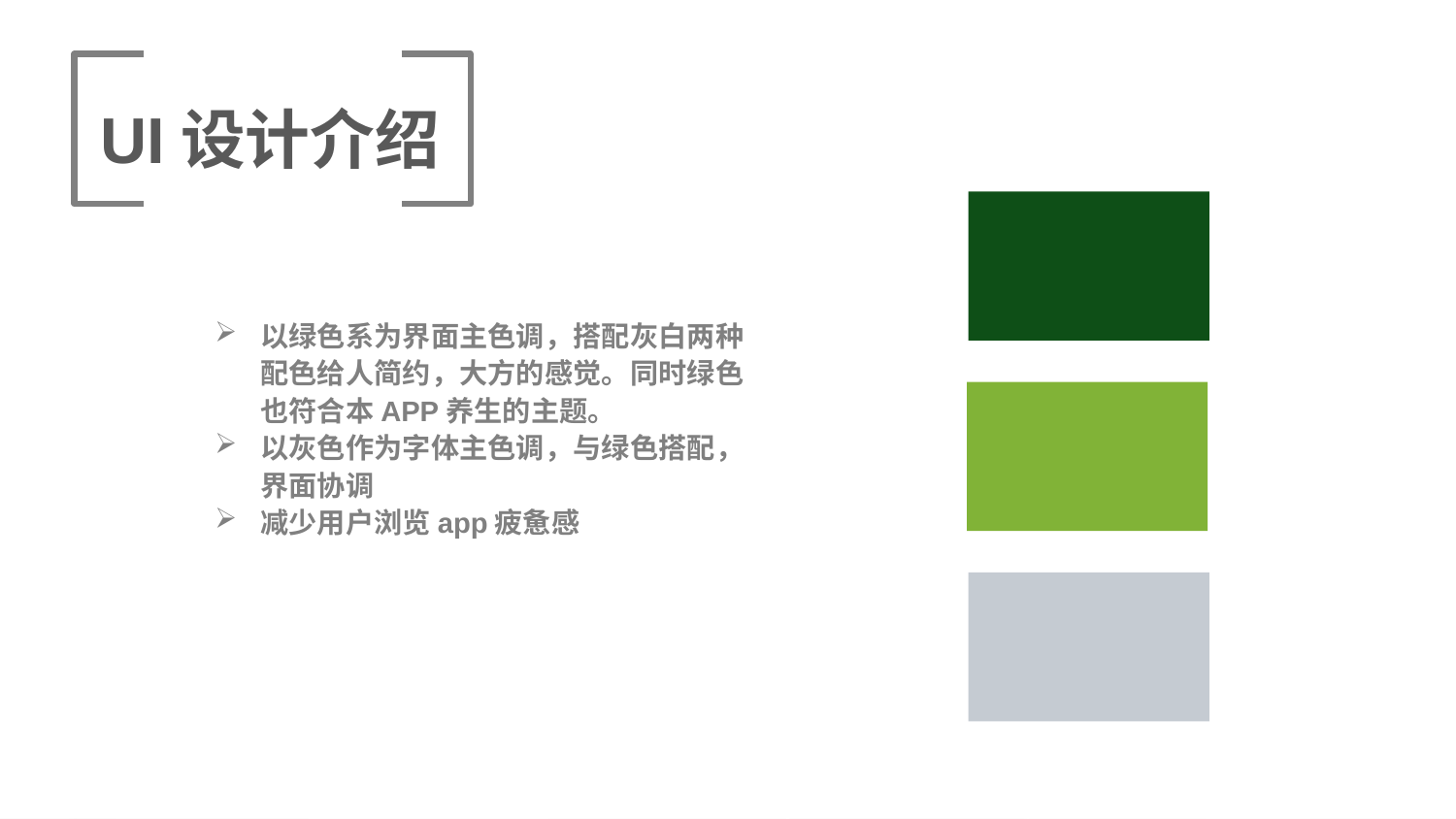

# UI设计介绍

以绿色系为界面主色调，搭配灰白两种配色给人简约，大方的感觉。同时绿色也符合本APP养生的主题。
以灰色作为字体主色调，与绿色搭配，界面协调
减少用户浏览app疲惫感